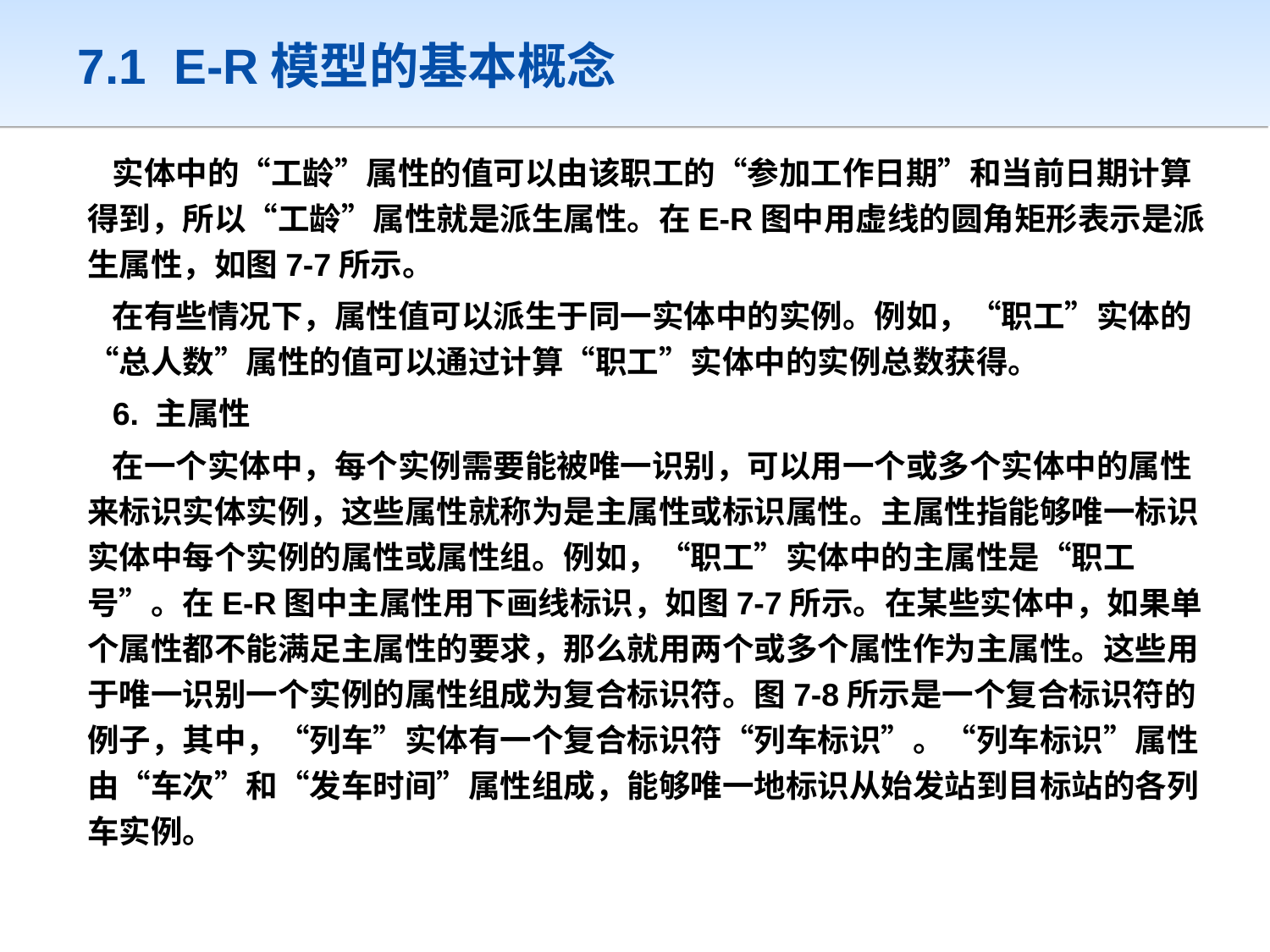

# 7.1  E-R模型的基本概念
实体中的“工龄”属性的值可以由该职工的“参加工作日期”和当前日期计算得到，所以“工龄”属性就是派生属性。在E-R图中用虚线的圆角矩形表示是派生属性，如图7-7所示。
在有些情况下，属性值可以派生于同一实体中的实例。例如，“职工”实体的“总人数”属性的值可以通过计算“职工”实体中的实例总数获得。
6. 主属性
在一个实体中，每个实例需要能被唯一识别，可以用一个或多个实体中的属性来标识实体实例，这些属性就称为是主属性或标识属性。主属性指能够唯一标识实体中每个实例的属性或属性组。例如，“职工”实体中的主属性是“职工号”。在E-R图中主属性用下画线标识，如图7-7所示。在某些实体中，如果单个属性都不能满足主属性的要求，那么就用两个或多个属性作为主属性。这些用于唯一识别一个实例的属性组成为复合标识符。图7-8所示是一个复合标识符的例子，其中，“列车”实体有一个复合标识符“列车标识”。“列车标识”属性由“车次”和“发车时间”属性组成，能够唯一地标识从始发站到目标站的各列车实例。